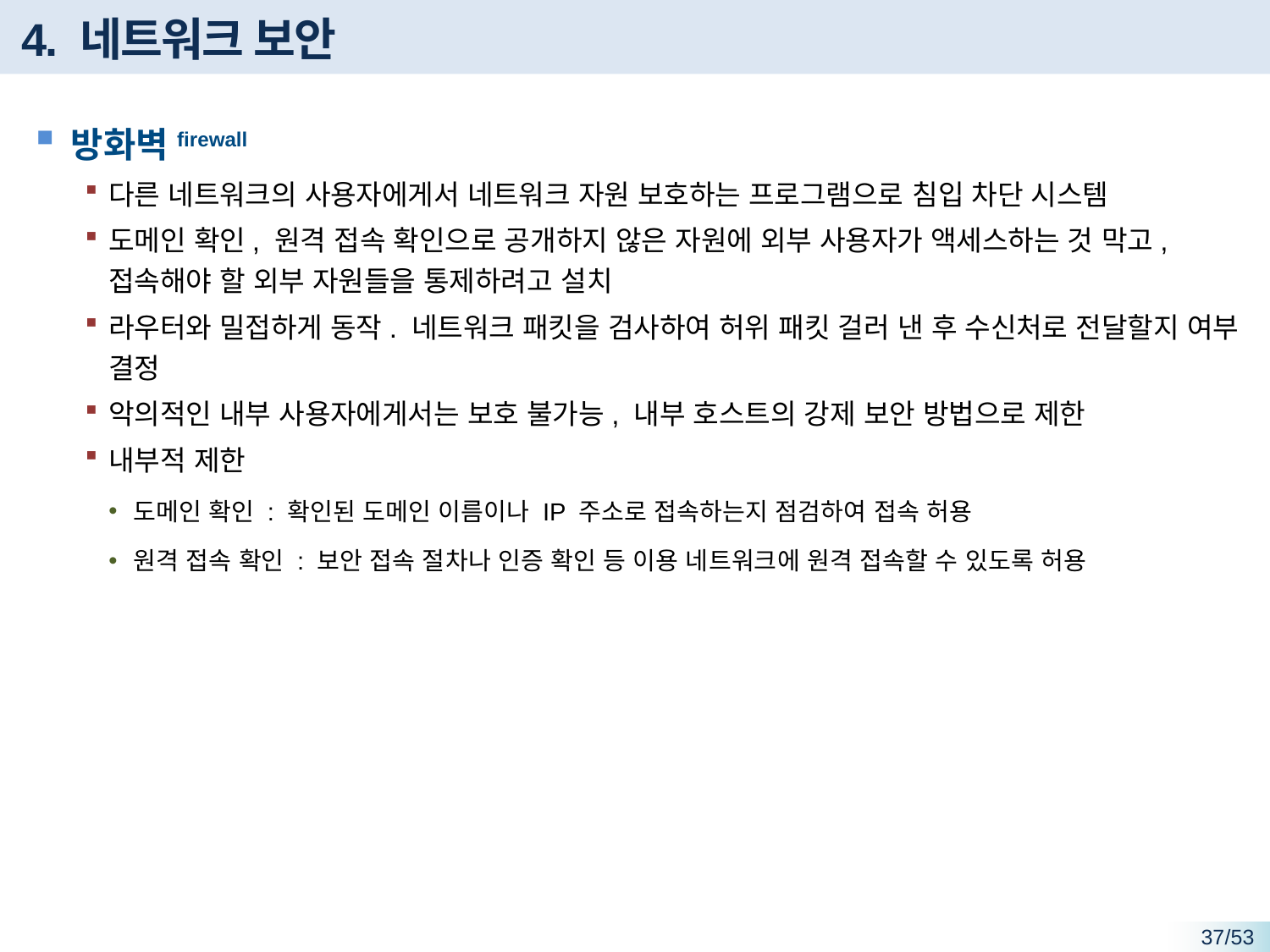

# 4. 네트워크 보안
방화벽firewall
다른 네트워크의 사용자에게서 네트워크 자원 보호하는 프로그램으로 침입 차단 시스템
도메인 확인, 원격 접속 확인으로 공개하지 않은 자원에 외부 사용자가 액세스하는 것 막고, 접속해야 할 외부 자원들을 통제하려고 설치
라우터와 밀접하게 동작. 네트워크 패킷을 검사하여 허위 패킷 걸러 낸 후 수신처로 전달할지 여부 결정
악의적인 내부 사용자에게서는 보호 불가능, 내부 호스트의 강제 보안 방법으로 제한
내부적 제한
도메인 확인 : 확인된 도메인 이름이나 IP 주소로 접속하는지 점검하여 접속 허용
원격 접속 확인 : 보안 접속 절차나 인증 확인 등 이용 네트워크에 원격 접속할 수 있도록 허용